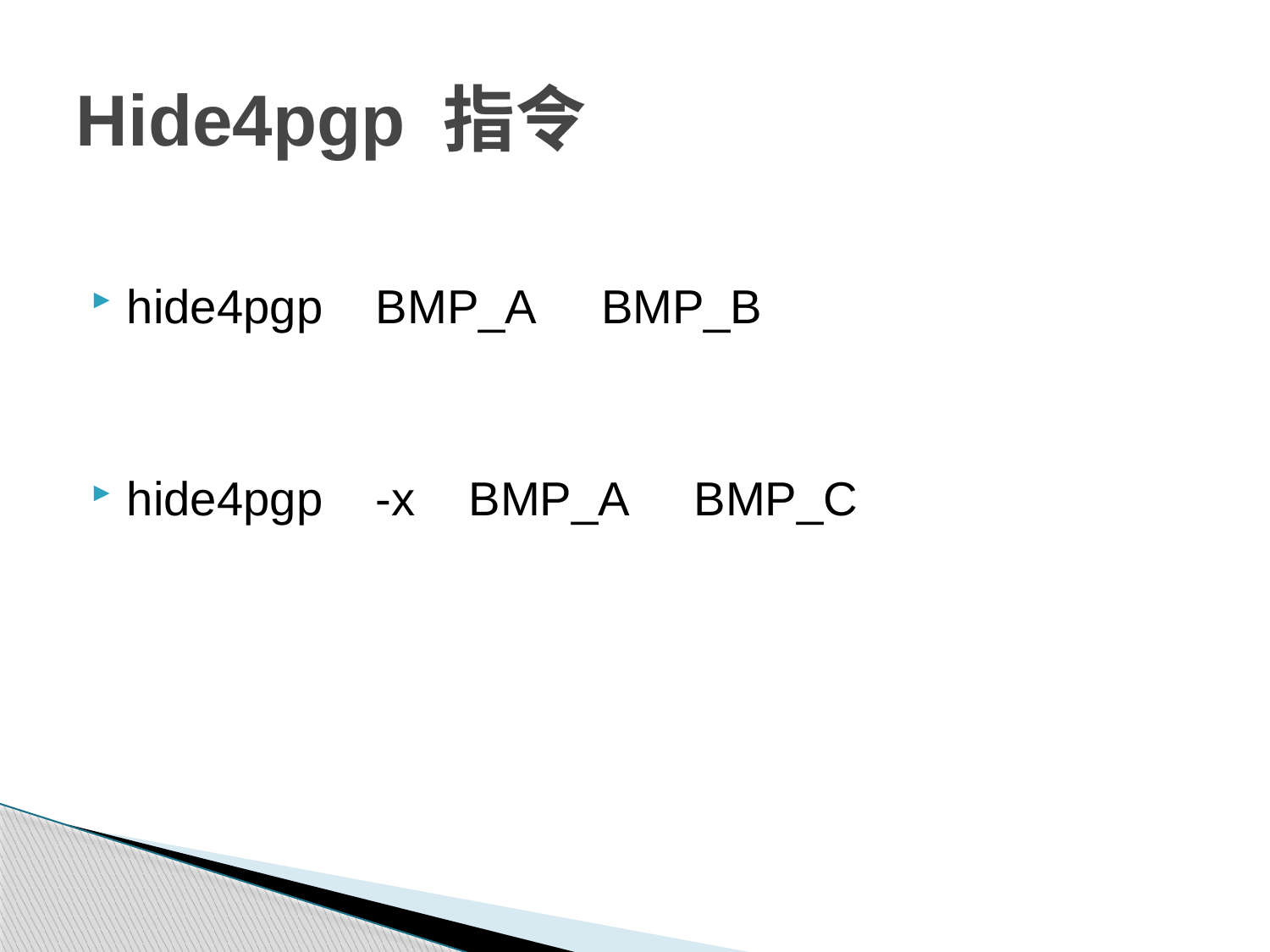

# Hide4pgp 指令

hide4pgp    BMP_A     BMP_B

hide4pgp    -x    BMP_A     BMP_C